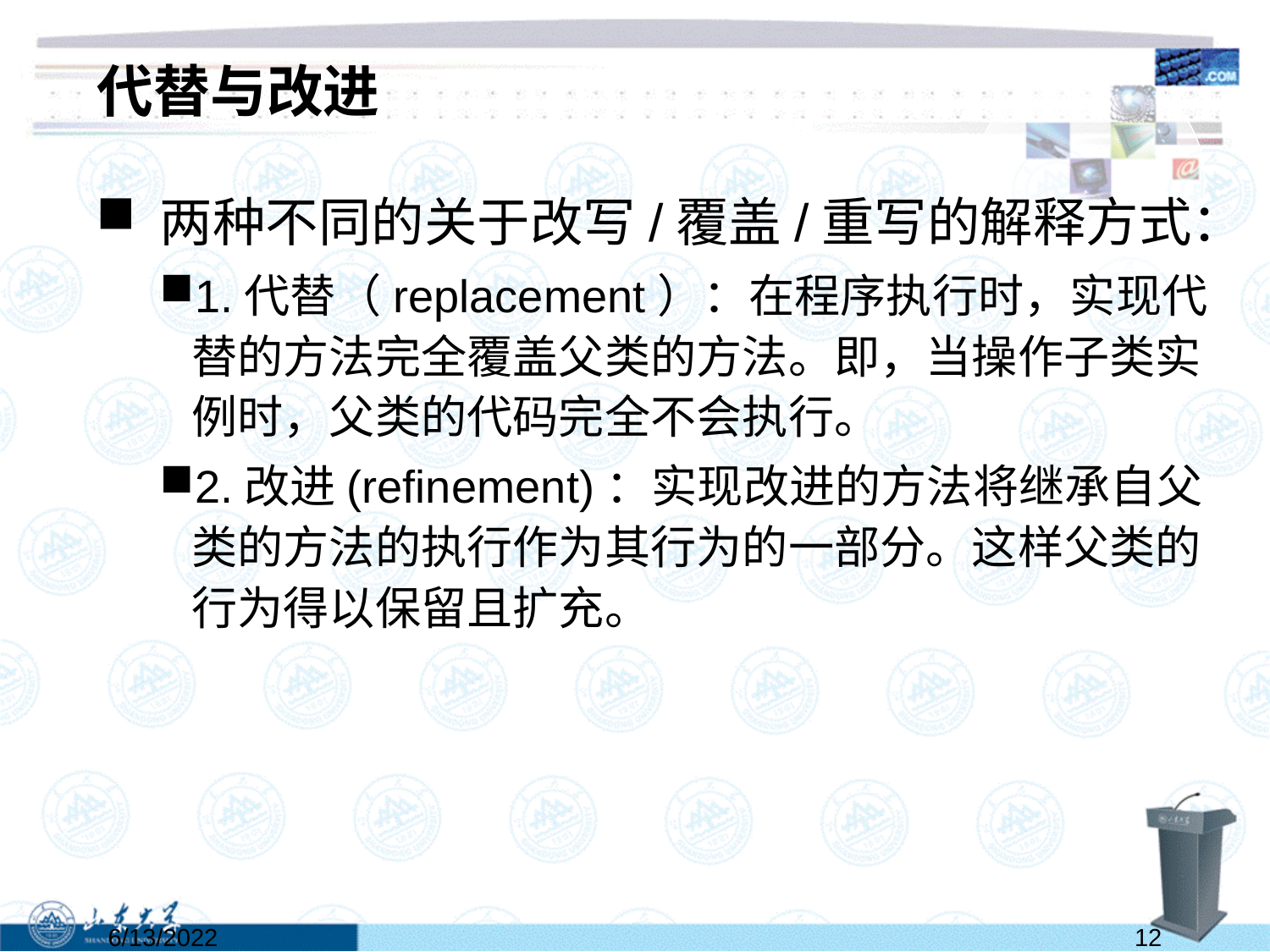

# 代替与改进
两种不同的关于改写/覆盖/重写的解释方式：
1.代替（replacement）：在程序执行时，实现代替的方法完全覆盖父类的方法。即，当操作子类实例时，父类的代码完全不会执行。
2.改进(refinement)：实现改进的方法将继承自父类的方法的执行作为其行为的一部分。这样父类的行为得以保留且扩充。
6/13/2022
12